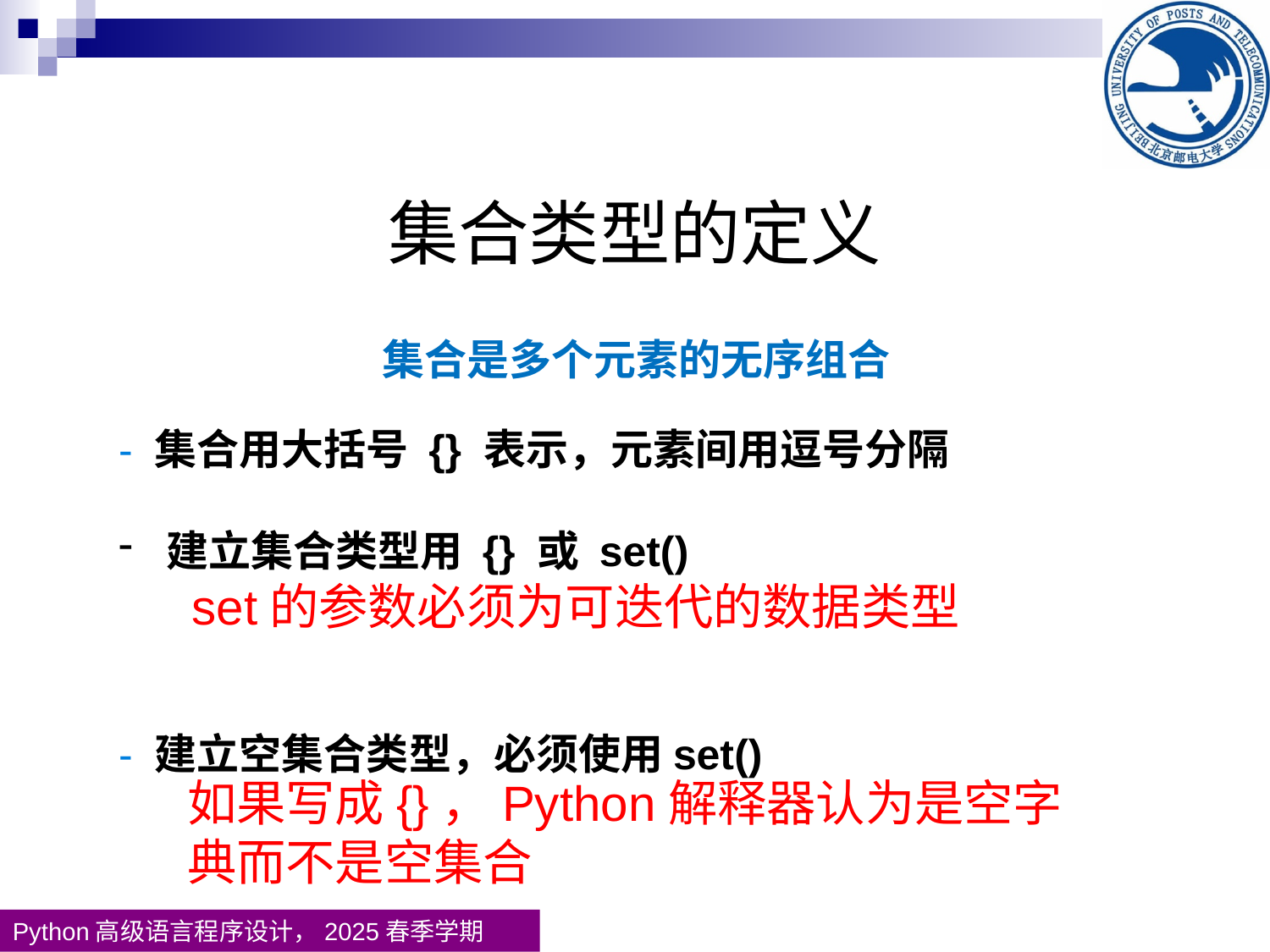

集合类型的定义
集合是多个元素的无序组合
- 集合用大括号 {} 表示，元素间用逗号分隔
建立集合类型用 {} 或 set()

- 建立空集合类型，必须使用set()
set的参数必须为可迭代的数据类型
如果写成{}，Python解释器认为是空字典而不是空集合